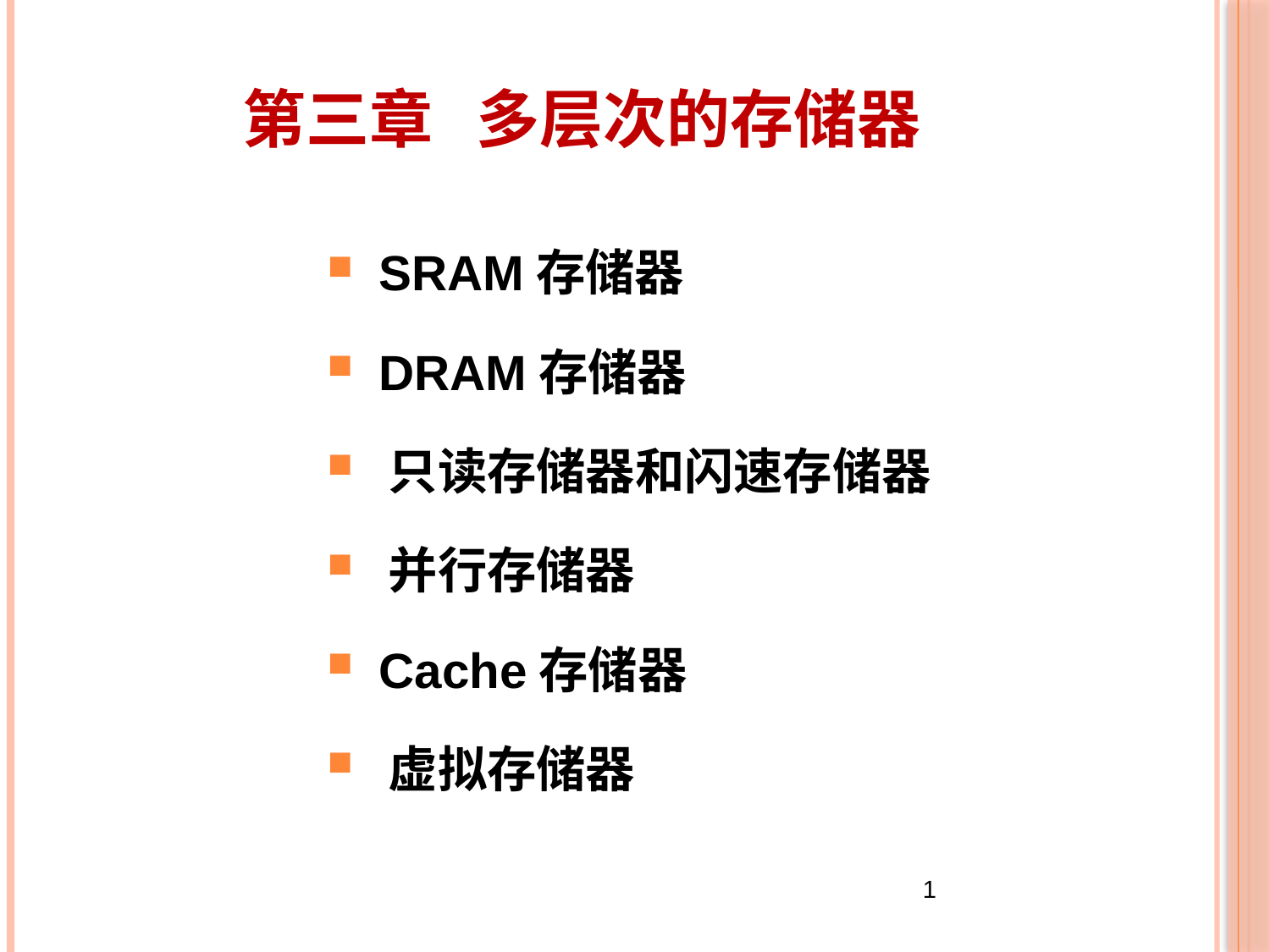

# 第三章   多层次的存储器
 SRAM存储器
 DRAM存储器
 只读存储器和闪速存储器
 并行存储器
 Cache存储器
 虚拟存储器
1